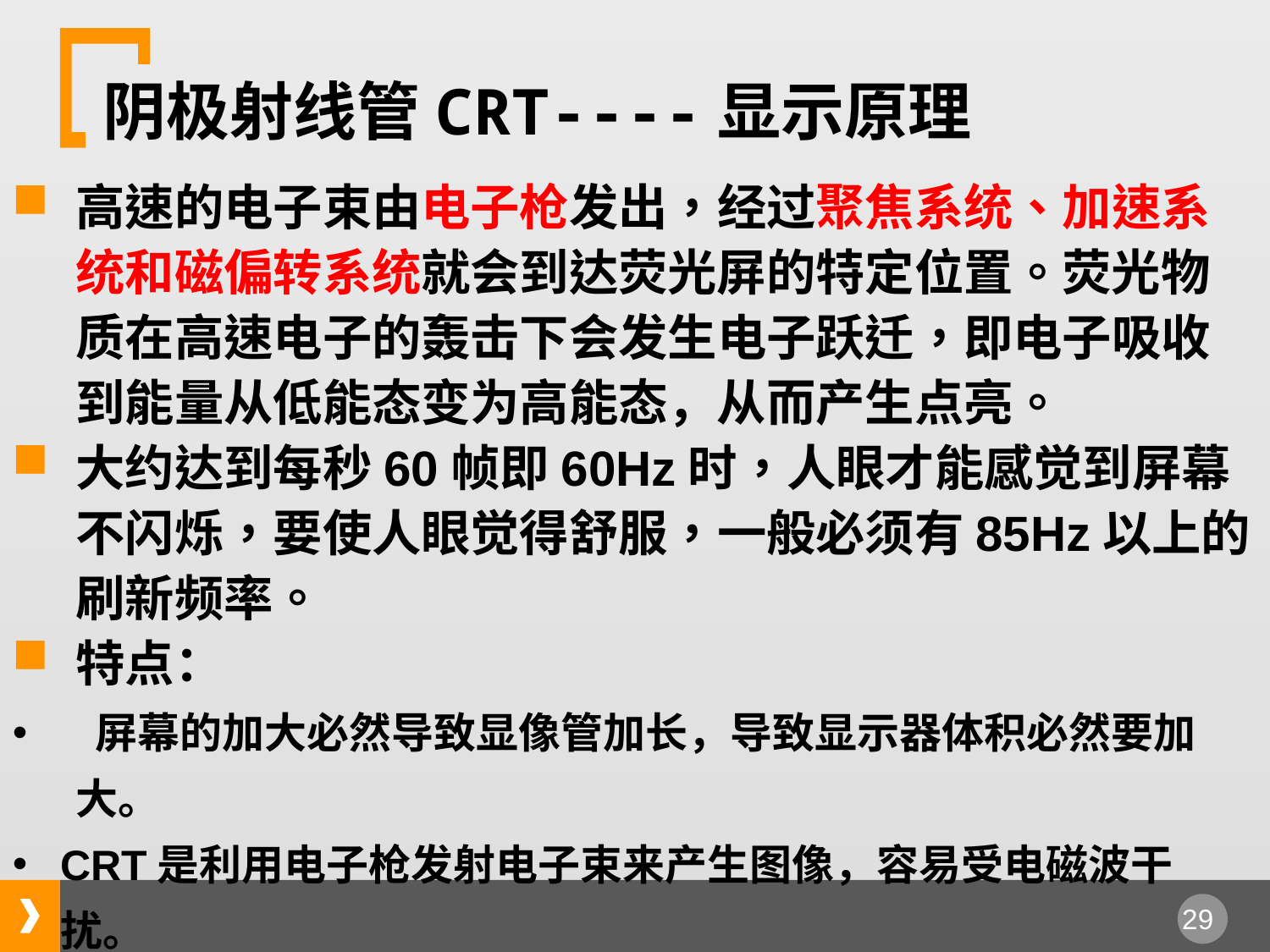

阴极射线管CRT----显示原理
高速的电子束由电子枪发出，经过聚焦系统、加速系统和磁偏转系统就会到达荧光屏的特定位置。荧光物质在高速电子的轰击下会发生电子跃迁，即电子吸收到能量从低能态变为高能态，从而产生点亮。
大约达到每秒60帧即60Hz时，人眼才能感觉到屏幕不闪烁，要使人眼觉得舒服，一般必须有85Hz以上的刷新频率。
特点：
 屏幕的加大必然导致显像管加长，导致显示器体积必然要加大。
CRT是利用电子枪发射电子束来产生图像，容易受电磁波干扰。
长期电磁辐射会对人们健康产生不良影响。